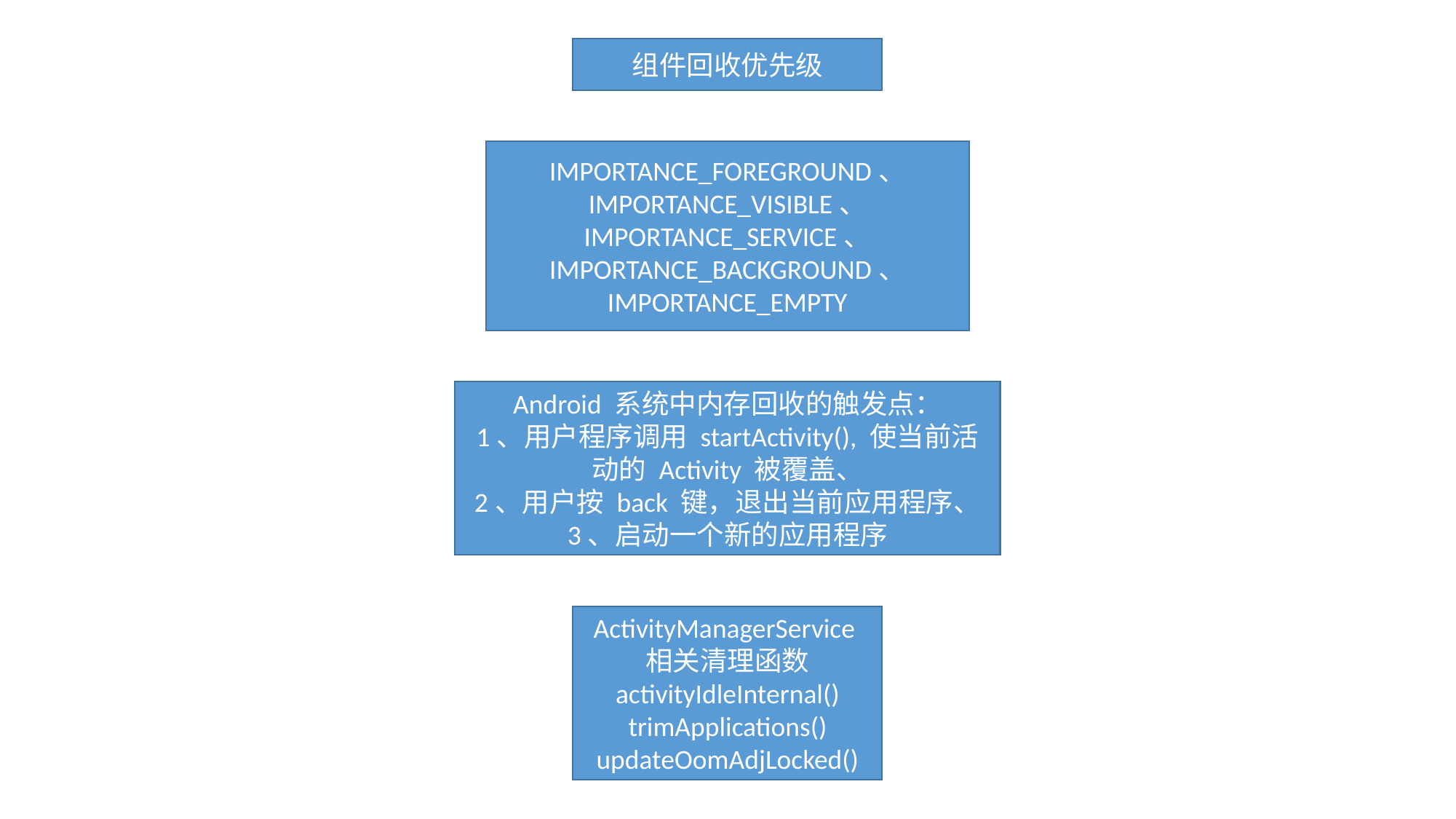

组件回收优先级
IMPORTANCE_FOREGROUND、
IMPORTANCE_VISIBLE、
IMPORTANCE_SERVICE、
IMPORTANCE_BACKGROUND、
IMPORTANCE_EMPTY
Android 系统中内存回收的触发点：
1、用户程序调用 startActivity(), 使当前活动的 Activity 被覆盖、
2、用户按 back 键，退出当前应用程序、
3、启动一个新的应用程序
ActivityManagerService相关清理函数
activityIdleInternal()
trimApplications()
updateOomAdjLocked()